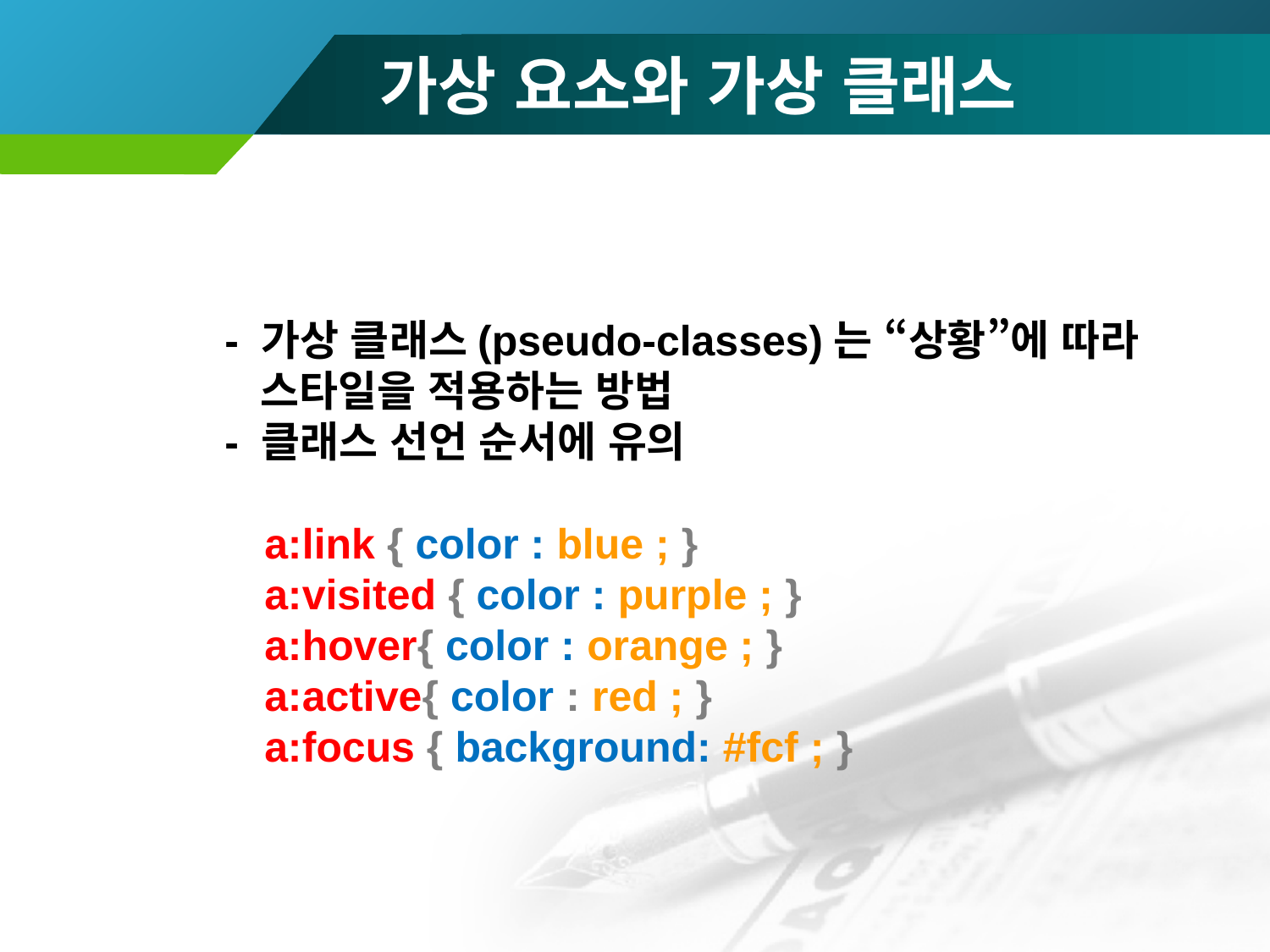

# 가상 요소와 가상 클래스

   - 가상 클래스(pseudo-classes)는 “상황”에 따라
  스타일을 적용하는 방법
   - 클래스 선언 순서에 유의

 a:link { color : blue ; }
 a:visited { color : purple ; }
 a:hover{ color : orange ; }
 a:active{ color : red ; }
 a:focus { background: #fcf ; }